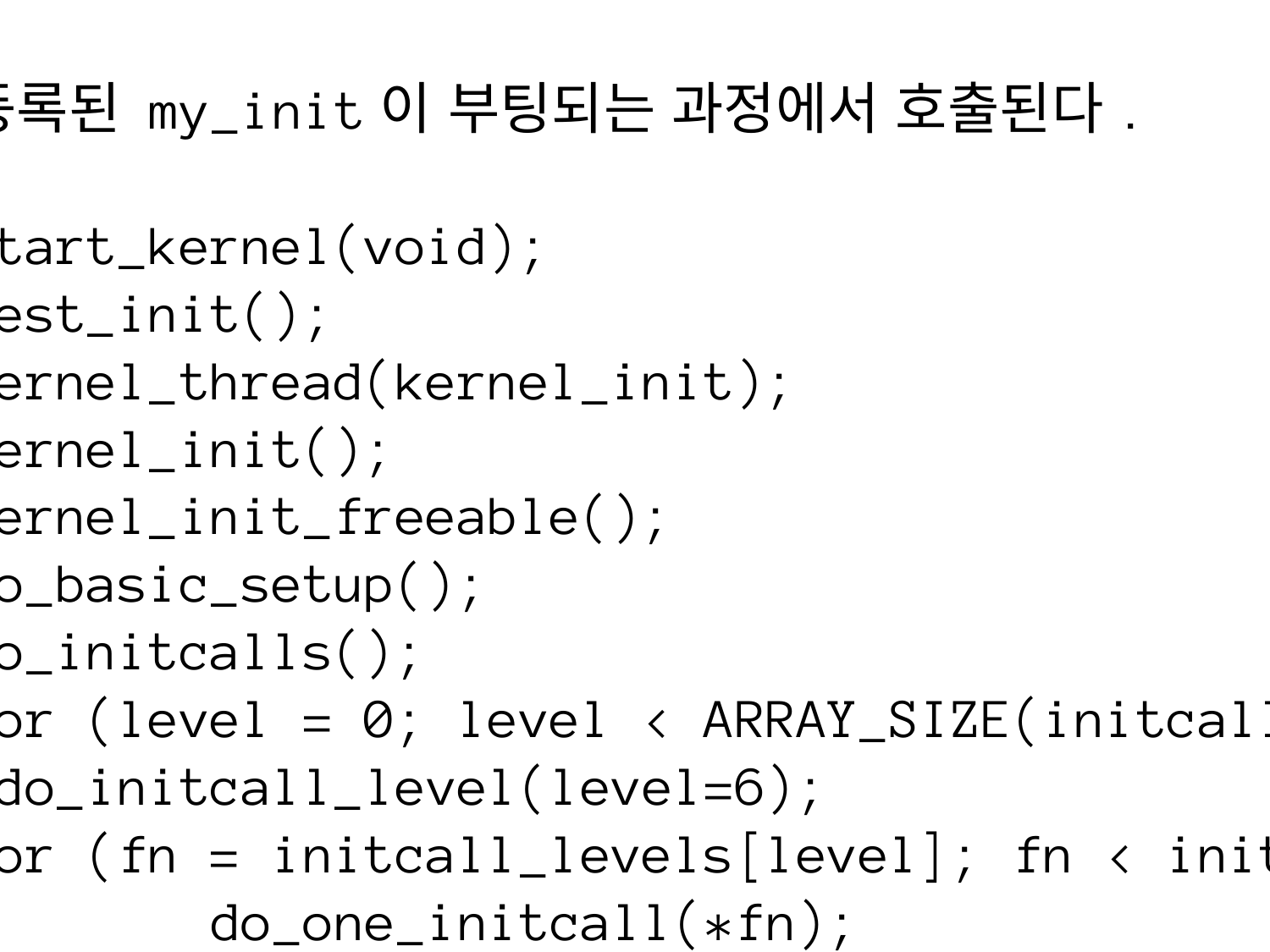

등록된 my_init이 부팅되는 과정에서 호출된다.

start_kernel(void);
rest_init();
kernel_thread(kernel_init);
kernel_init();
kernel_init_freeable();
do_basic_setup();
do_initcalls();
for (level = 0; level < ARRAY_SIZE(initcall_levels) - 1; level++)
 do_initcall_level(level=6);
for (fn = initcall_levels[level]; fn < initcall_levels[level+1]; fn++)
        do_one_initcall(*fn);
fn() => my_init();